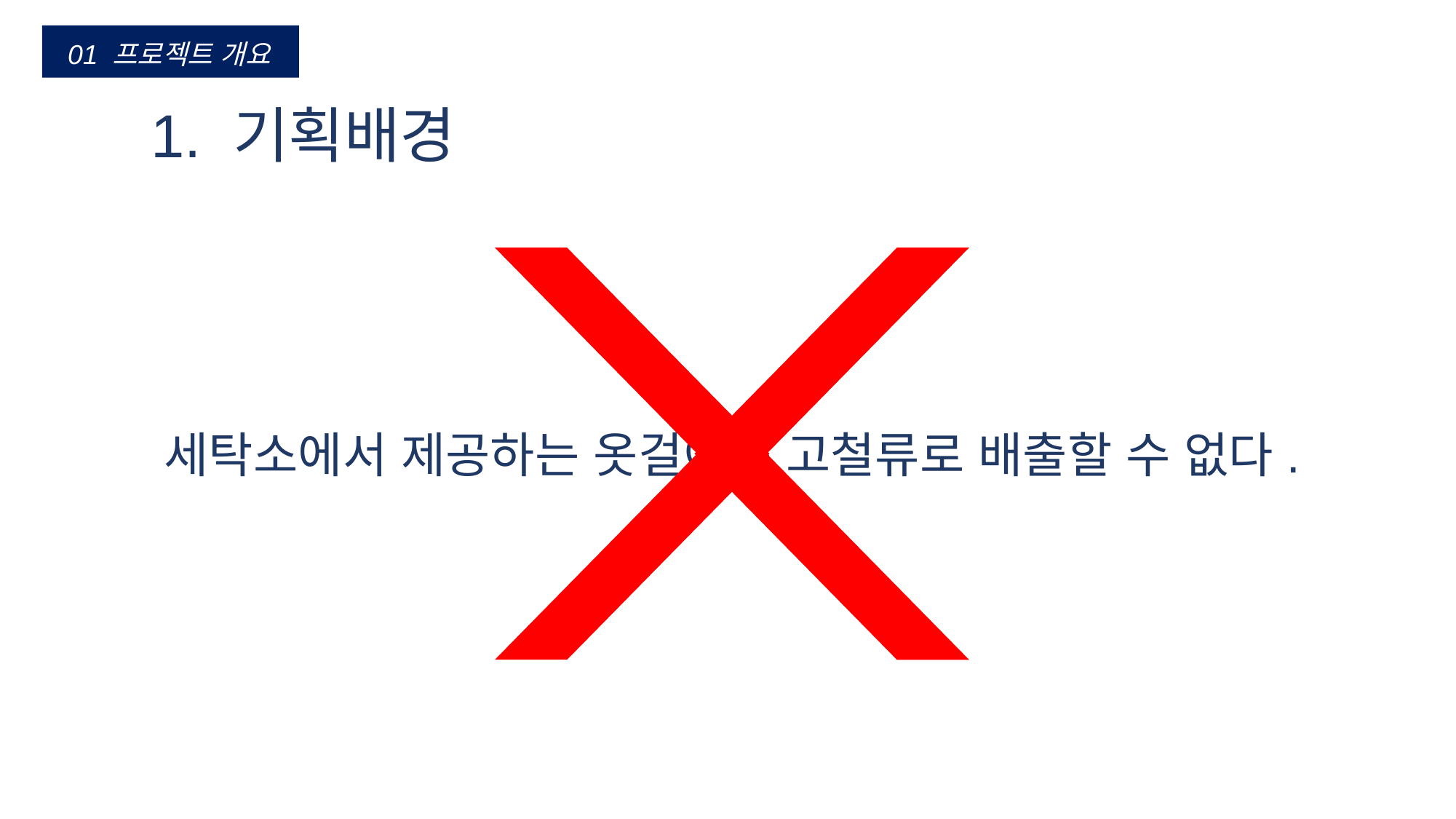

01 프로젝트 개요
  1. 기획배경

세탁소에서 제공하는 옷걸이는 고철류로 배출할 수 없다.